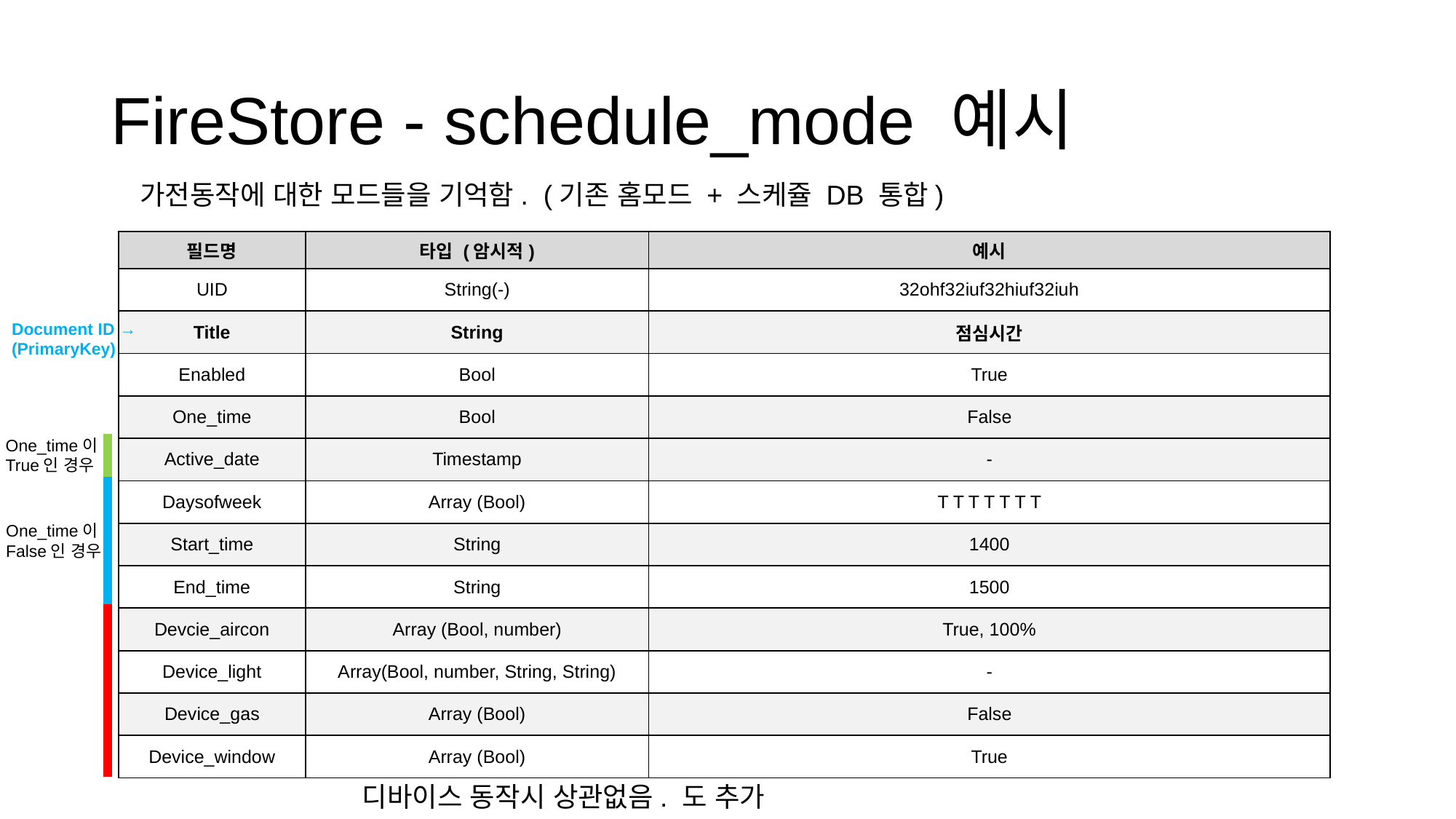

# FireStore - schedule_mode 예시
가전동작에 대한 모드들을 기억함.  (기존 홈모드 + 스케쥴 DB 통합)
| 필드명 | 타입 (암시적) | 예시 |
| --- | --- | --- |
| UID | String(-) | 32ohf32iuf32hiuf32iuh |
| Title | String | 점심시간 |
| Enabled | Bool | True |
| One\_time | Bool | False |
| Active\_date | Timestamp | - |
| Daysofweek | Array (Bool) | T T T T T T T |
| Start\_time | String | 1400 |
| End\_time | String | 1500 |
| Devcie\_aircon | Array (Bool, number) | True, 100% |
| Device\_light | Array(Bool, number, String, String) | - |
| Device\_gas | Array (Bool) | False |
| Device\_window | Array (Bool) | True |
Document ID →
(PrimaryKey)
One_time이
True인 경우
One_time이
False인 경우
디바이스 동작시 상관없음. 도 추가